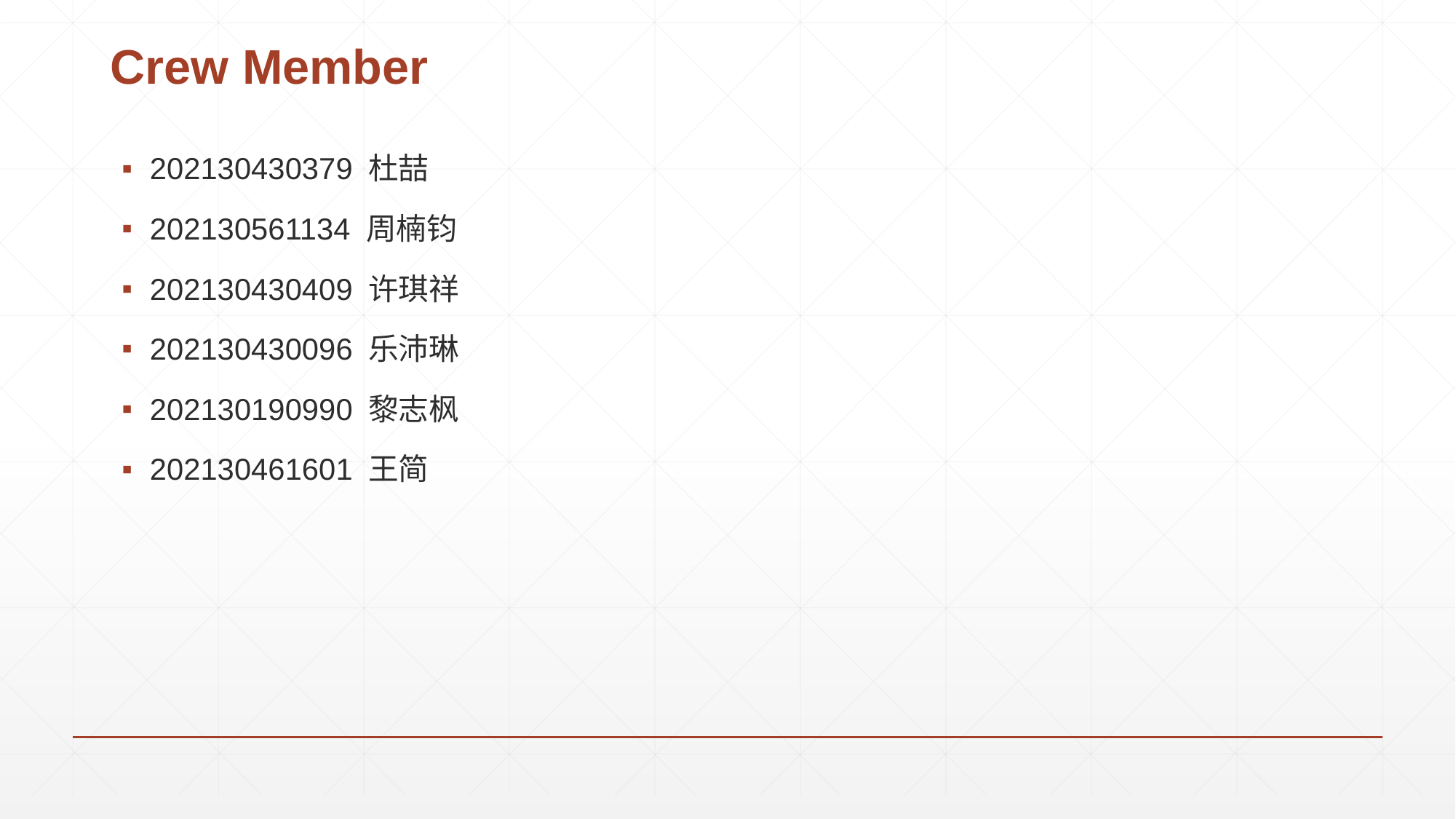

# Crew Member
202130430379 杜喆
202130561134 周楠钧
202130430409 许琪祥
202130430096 乐沛琳
202130190990 黎志枫
202130461601 王简